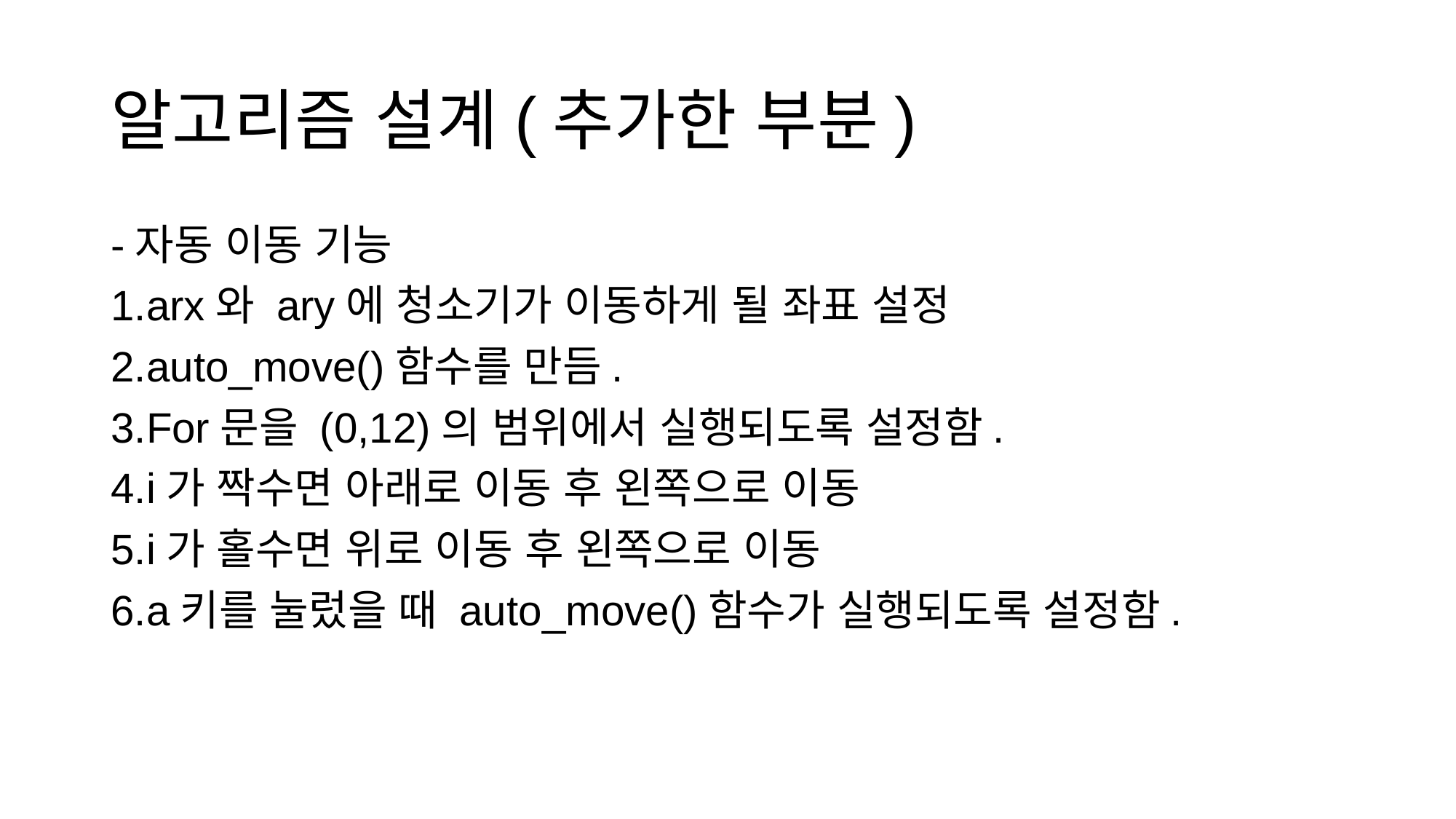

# 알고리즘 설계(추가한 부분)
-자동 이동 기능
1.arx와 ary에 청소기가 이동하게 될 좌표 설정
2.auto_move()함수를 만듬.
3.For문을 (0,12)의 범위에서 실행되도록 설정함.
4.i가 짝수면 아래로 이동 후 왼쪽으로 이동
5.i가 홀수면 위로 이동 후 왼쪽으로 이동
6.a키를 눌렀을 때 auto_move()함수가 실행되도록 설정함.